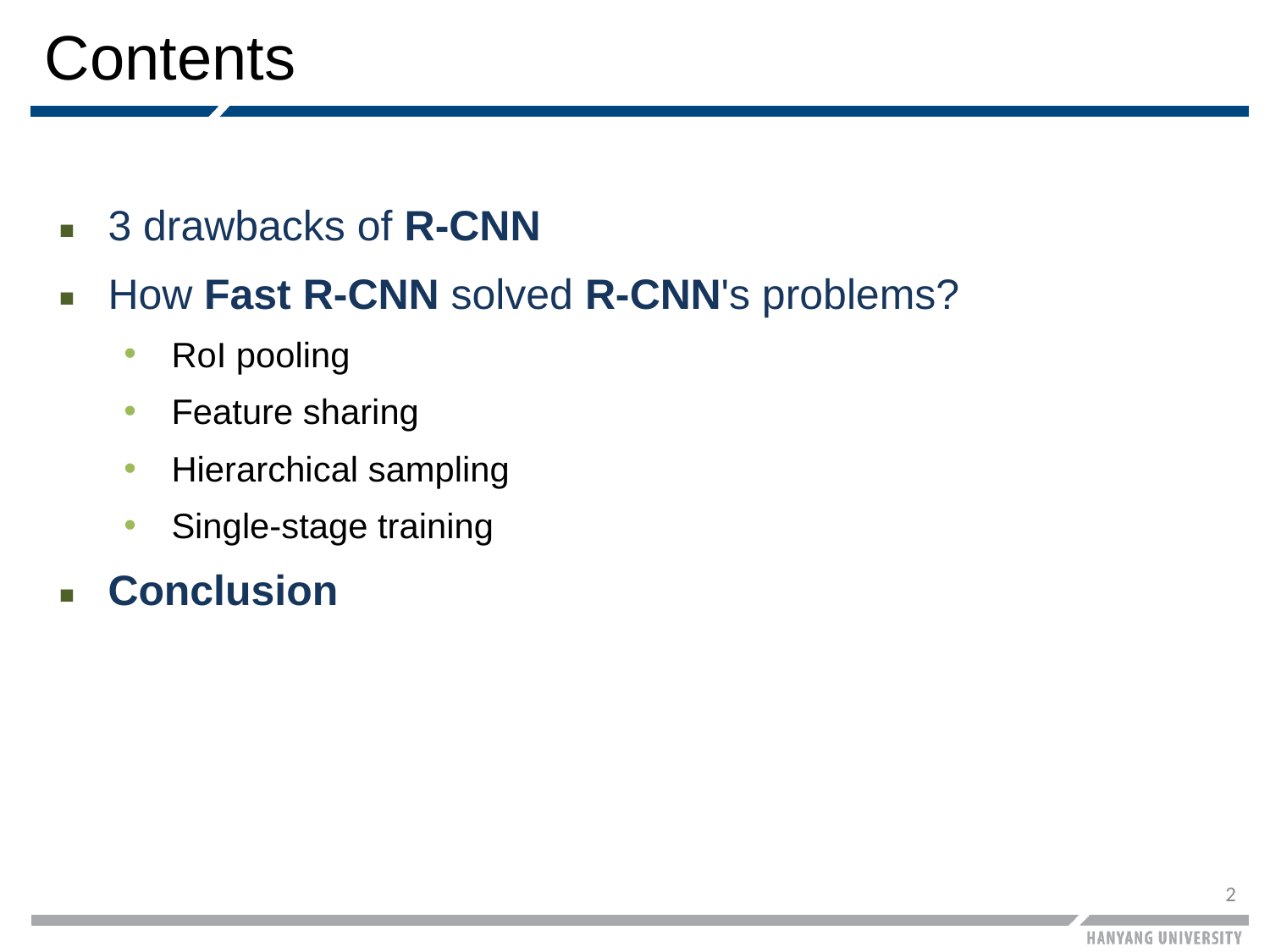

# Contents
3 drawbacks of R-CNN
How Fast R-CNN solved R-CNN's problems?
RoI pooling
Feature sharing
Hierarchical sampling
Single-stage training
Conclusion
R-CNN의 단점
어떻게 해결했는지
결론
2